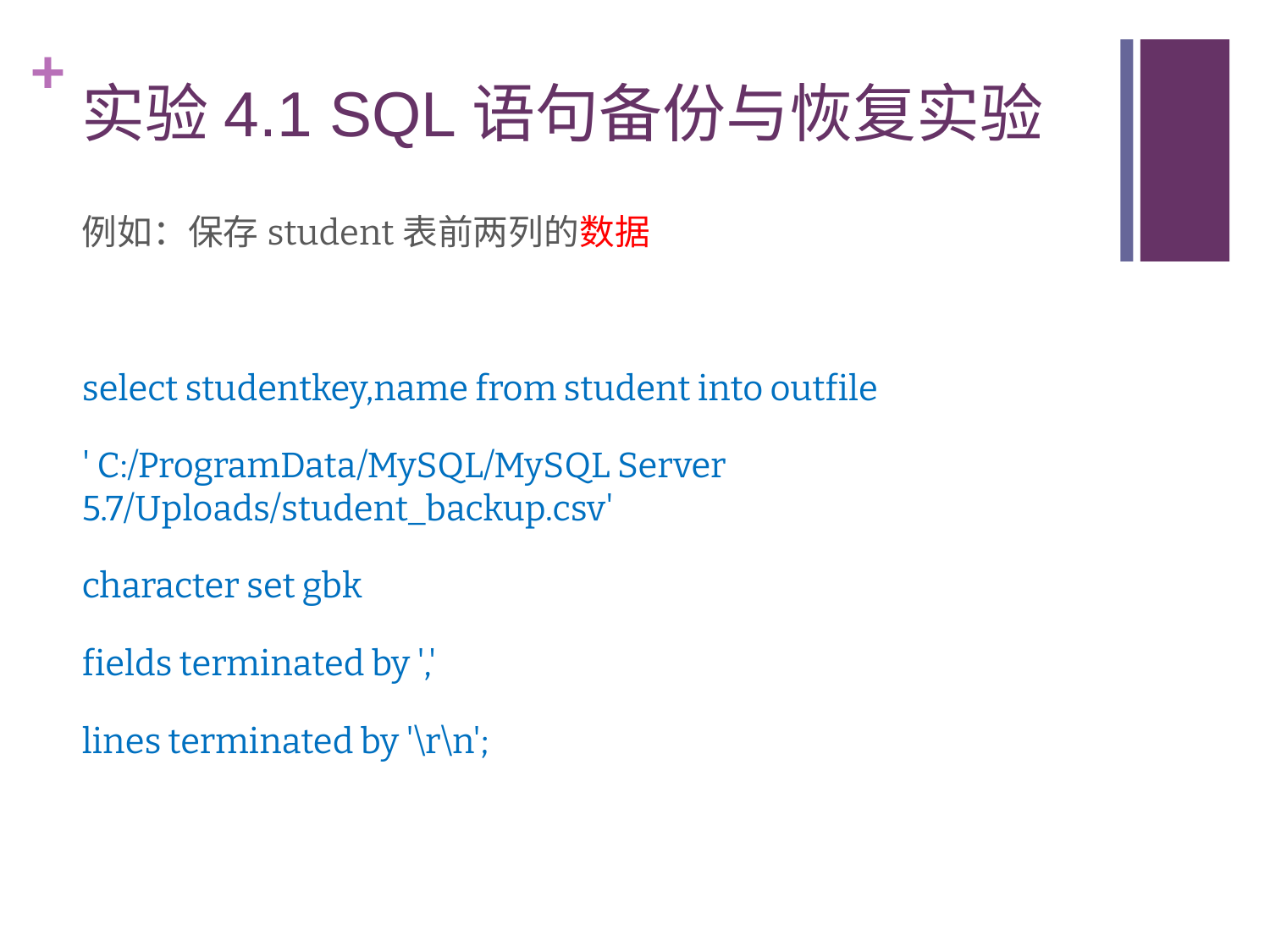

# 实验4.1 SQL语句备份与恢复实验
例如：保存student表前两列的数据

select studentkey,name from student into outfile
' C:/ProgramData/MySQL/MySQL Server 5.7/Uploads/student_backup.csv'
character set gbk
fields terminated by ','
lines terminated by '\r\n';